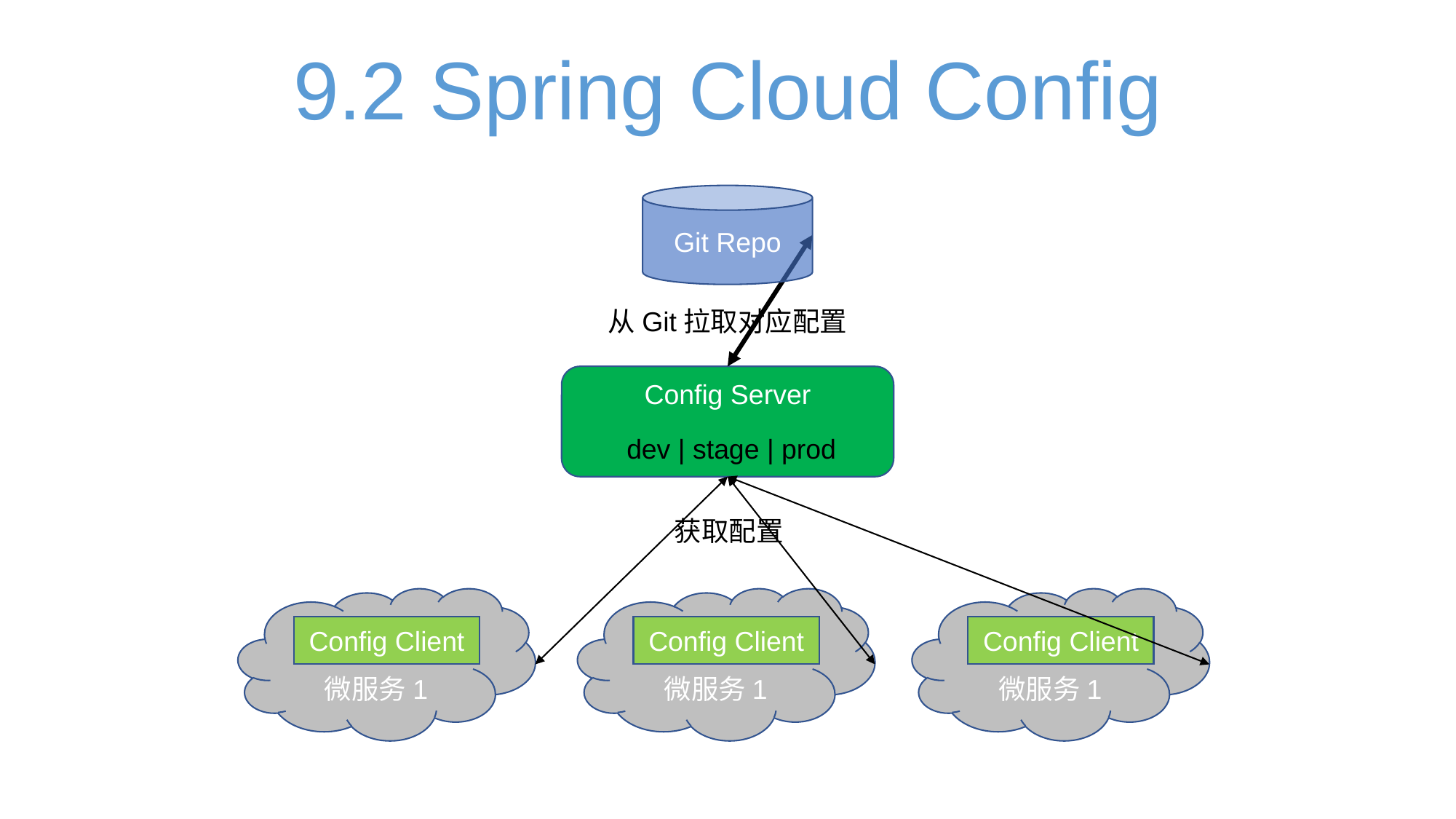

9.2 Spring Cloud Config
Git Repo
从Git拉取对应配置
Config Server
dev | stage | prod
获取配置
微服务1
Config Client
微服务1
Config Client
微服务1
Config Client